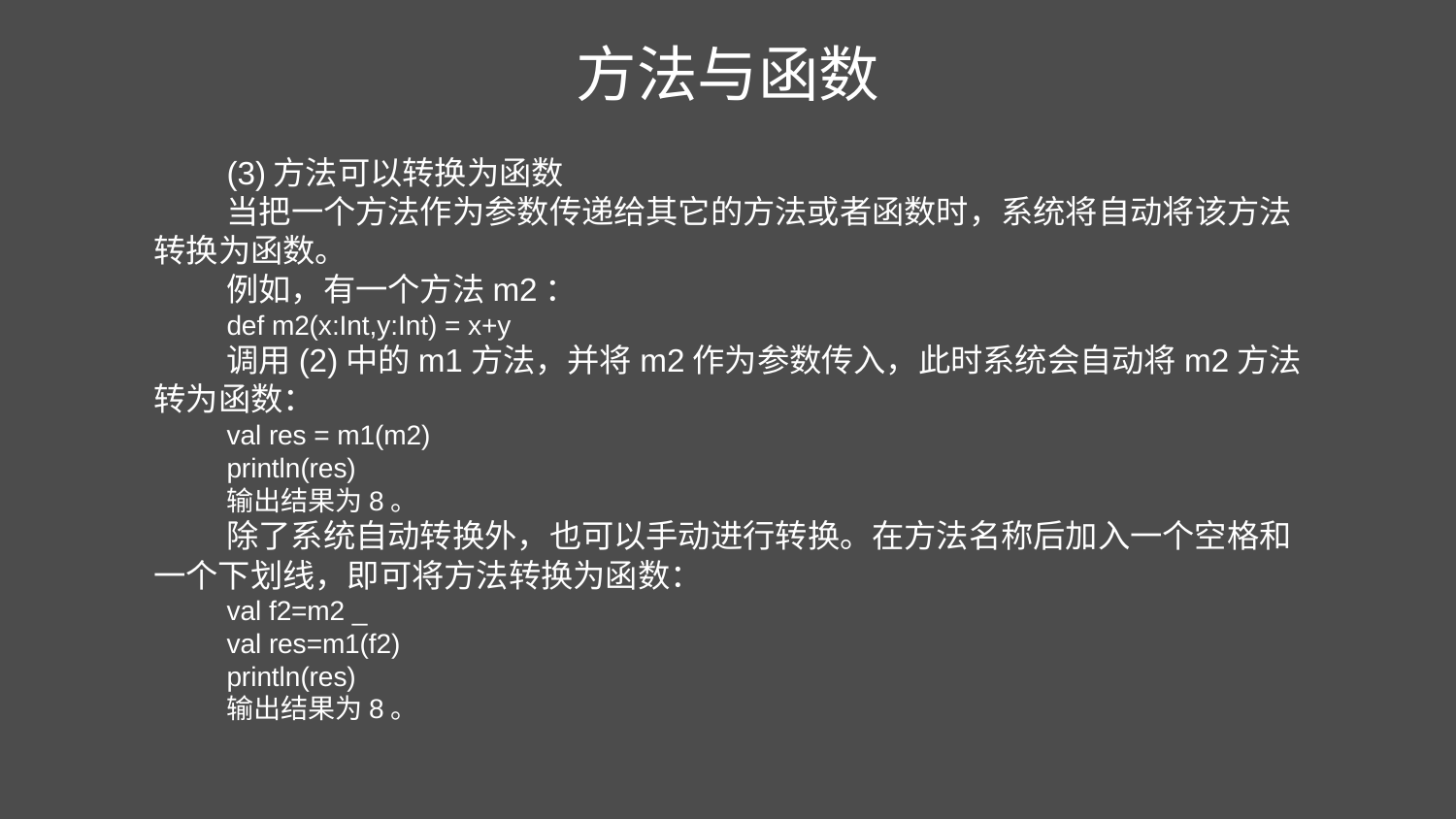

方法与函数

(3)方法可以转换为函数
当把一个方法作为参数传递给其它的方法或者函数时，系统将自动将该方法转换为函数。
例如，有一个方法m2：
def m2(x:Int,y:Int) = x+y
调用(2)中的m1方法，并将m2作为参数传入，此时系统会自动将m2方法转为函数：
val res = m1(m2)
println(res)
输出结果为8。
除了系统自动转换外，也可以手动进行转换。在方法名称后加入一个空格和一个下划线，即可将方法转换为函数：
val f2=m2 _
val res=m1(f2)
println(res)
输出结果为8。